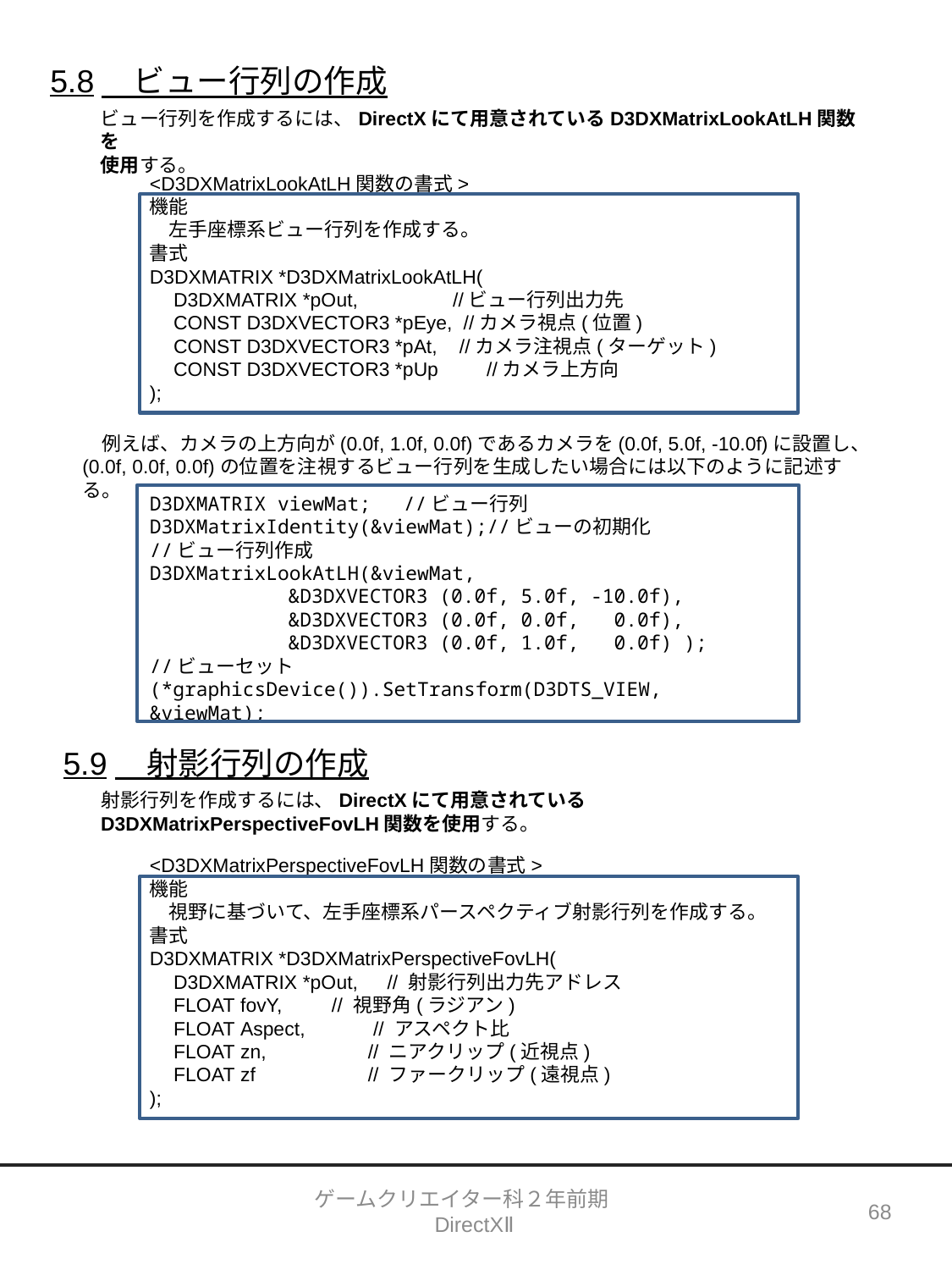

5.8　ビュー行列の作成
ビュー行列を作成するには、DirectXにて用意されているD3DXMatrixLookAtLH関数を
使用する。
<D3DXMatrixLookAtLH関数の書式>
機能
　左手座標系ビュー行列を作成する。
書式
D3DXMATRIX *D3DXMatrixLookAtLH(
　D3DXMATRIX *pOut,	         //ビュー行列出力先
　CONST D3DXVECTOR3 *pEye,  //カメラ視点(位置)
　CONST D3DXVECTOR3 *pAt,    //カメラ注視点(ターゲット)
　CONST D3DXVECTOR3 *pUp　　//カメラ上方向
);

　例えば、カメラの上方向が(0.0f, 1.0f, 0.0f)であるカメラを(0.0f, 5.0f, -10.0f)に設置し、
(0.0f, 0.0f, 0.0f)の位置を注視するビュー行列を生成したい場合には以下のように記述する。
D3DXMATRIX viewMat;	//ビュー行列
D3DXMatrixIdentity(&viewMat);//ビューの初期化
//ビュー行列作成
D3DXMatrixLookAtLH(&viewMat,
	 &D3DXVECTOR3 (0.0f, 5.0f, -10.0f),
	 &D3DXVECTOR3 (0.0f, 0.0f,   0.0f),
	 &D3DXVECTOR3 (0.0f, 1.0f,   0.0f) );
//ビューセット
(*graphicsDevice()).SetTransform(D3DTS_VIEW, &viewMat);

5.9　射影行列の作成
射影行列を作成するには、DirectXにて用意されているD3DXMatrixPerspectiveFovLH関数を使用する。
<D3DXMatrixPerspectiveFovLH関数の書式>
機能
　視野に基づいて、左手座標系パースペクティブ射影行列を作成する。
書式
D3DXMATRIX *D3DXMatrixPerspectiveFovLH(
　D3DXMATRIX *pOut,　// 射影行列出力先アドレス
　FLOAT fovY,         // 視野角(ラジアン)
　FLOAT Aspect,　　　// アスペクト比
　FLOAT zn,	　　　　  // ニアクリップ(近視点)
　FLOAT zf	　　　　  // ファークリップ(遠視点)
);

ゲームクリエイター科２年前期　DirectXⅡ
68